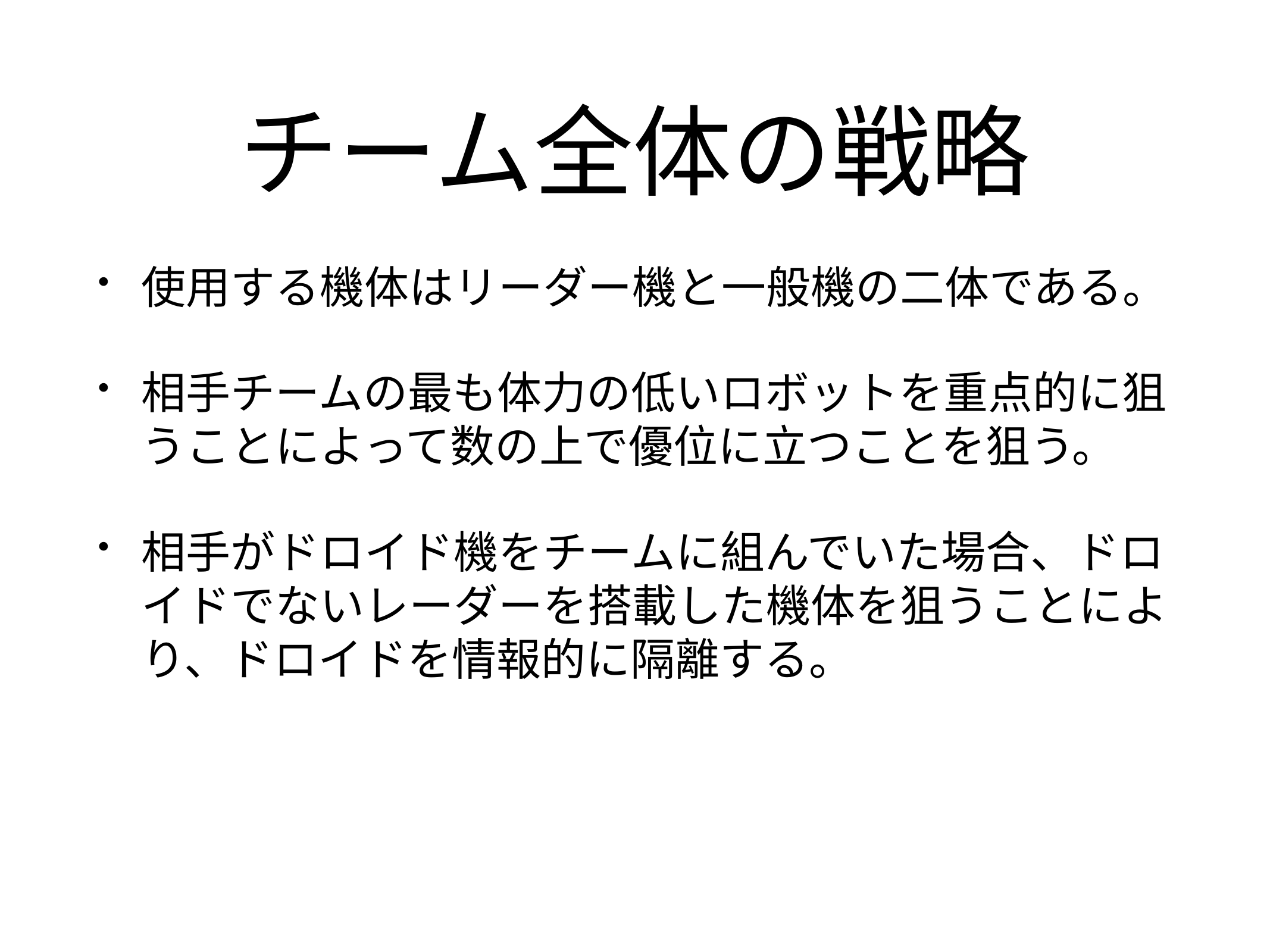

# チーム全体の戦略
使用する機体はリーダー機と一般機の二体である。
相手チームの最も体力の低いロボットを重点的に狙うことによって数の上で優位に立つことを狙う。
相手がドロイド機をチームに組んでいた場合、ドロイドでないレーダーを搭載した機体を狙うことにより、ドロイドを情報的に隔離する。